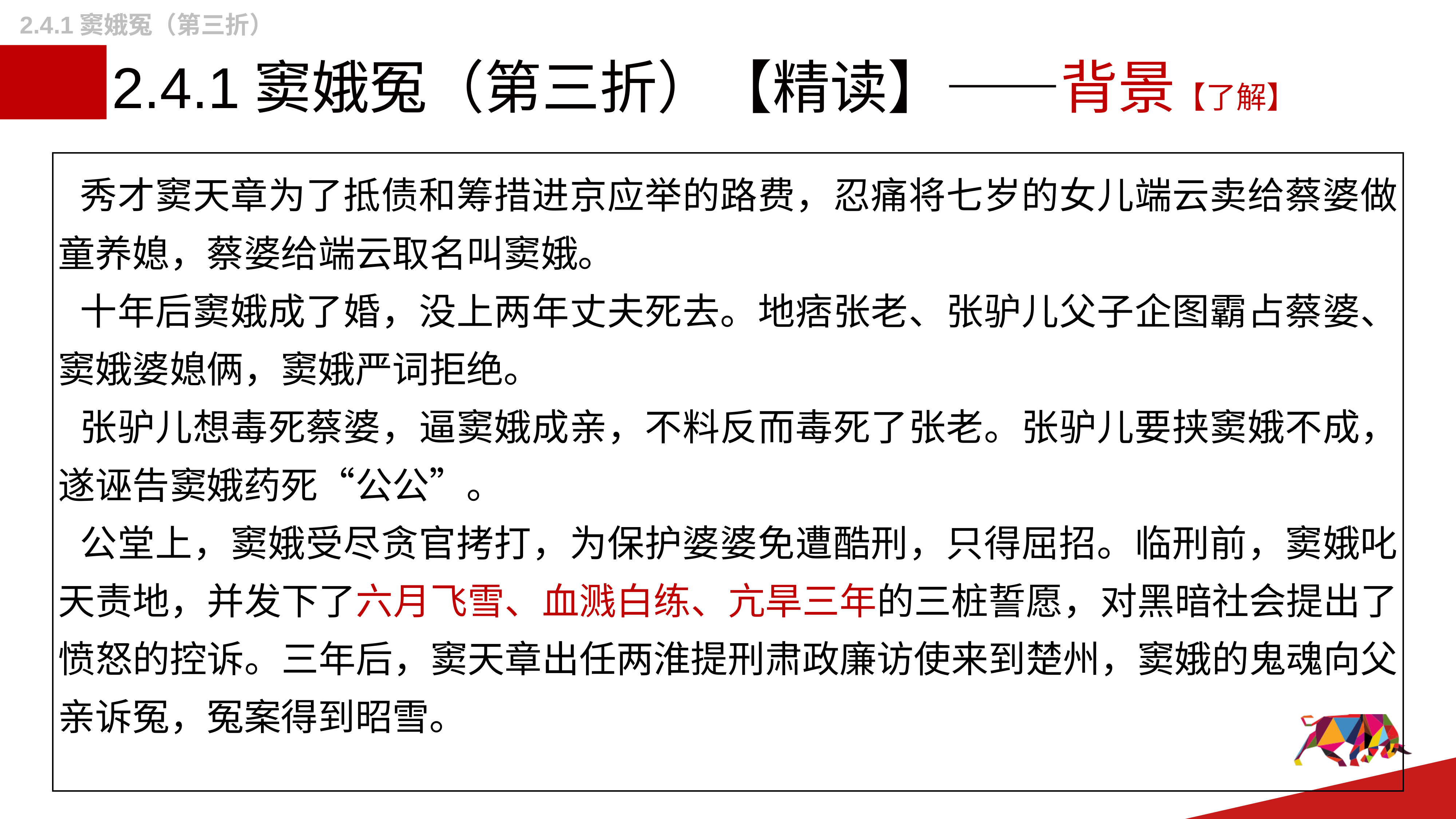

2.4.1窦娥冤（第三折）
# 2.4.1窦娥冤（第三折）【精读】——背景【了解】
秀才窦天章为了抵债和筹措进京应举的路费，忍痛将七岁的女儿端云卖给蔡婆做童养媳，蔡婆给端云取名叫窦娥。
十年后窦娥成了婚，没上两年丈夫死去。地痞张老、张驴儿父子企图霸占蔡婆、窦娥婆媳俩，窦娥严词拒绝。
张驴儿想毒死蔡婆，逼窦娥成亲，不料反而毒死了张老。张驴儿要挟窦娥不成，遂诬告窦娥药死“公公”。
公堂上，窦娥受尽贪官拷打，为保护婆婆免遭酷刑，只得屈招。临刑前，窦娥叱天责地，并发下了六月飞雪、血溅白练、亢旱三年的三桩誓愿，对黑暗社会提出了愤怒的控诉。三年后，窦天章出任两淮提刑肃政廉访使来到楚州，窦娥的鬼魂向父亲诉冤，冤案得到昭雪。